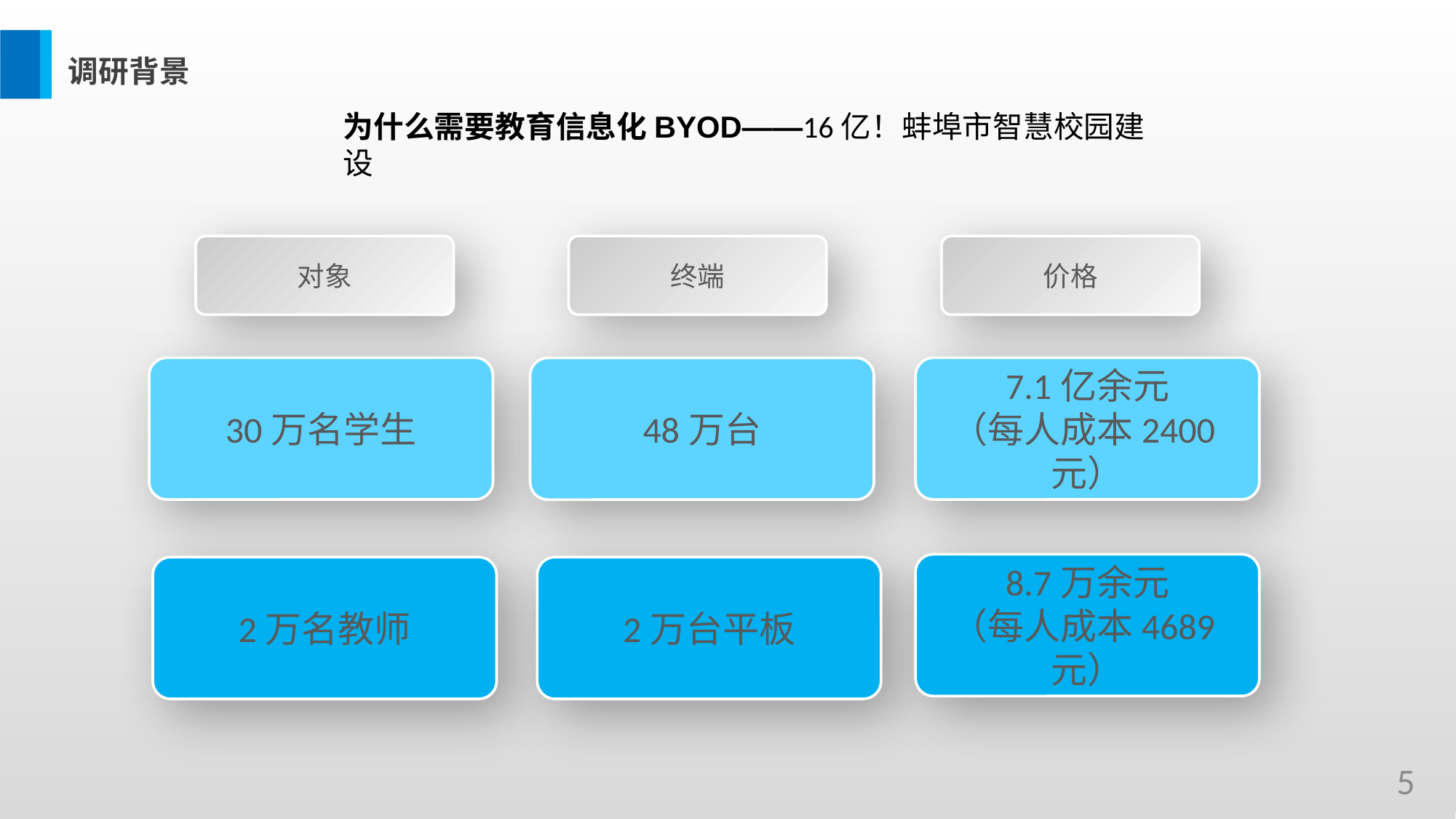

调研背景
为什么需要教育信息化BYOD——16亿！蚌埠市智慧校园建设

对象
终端
价格
30万名学生
7.1亿余元
（每人成本2400元）
48万台
8.7万余元
（每人成本4689元）
2万名教师
2万台平板
5